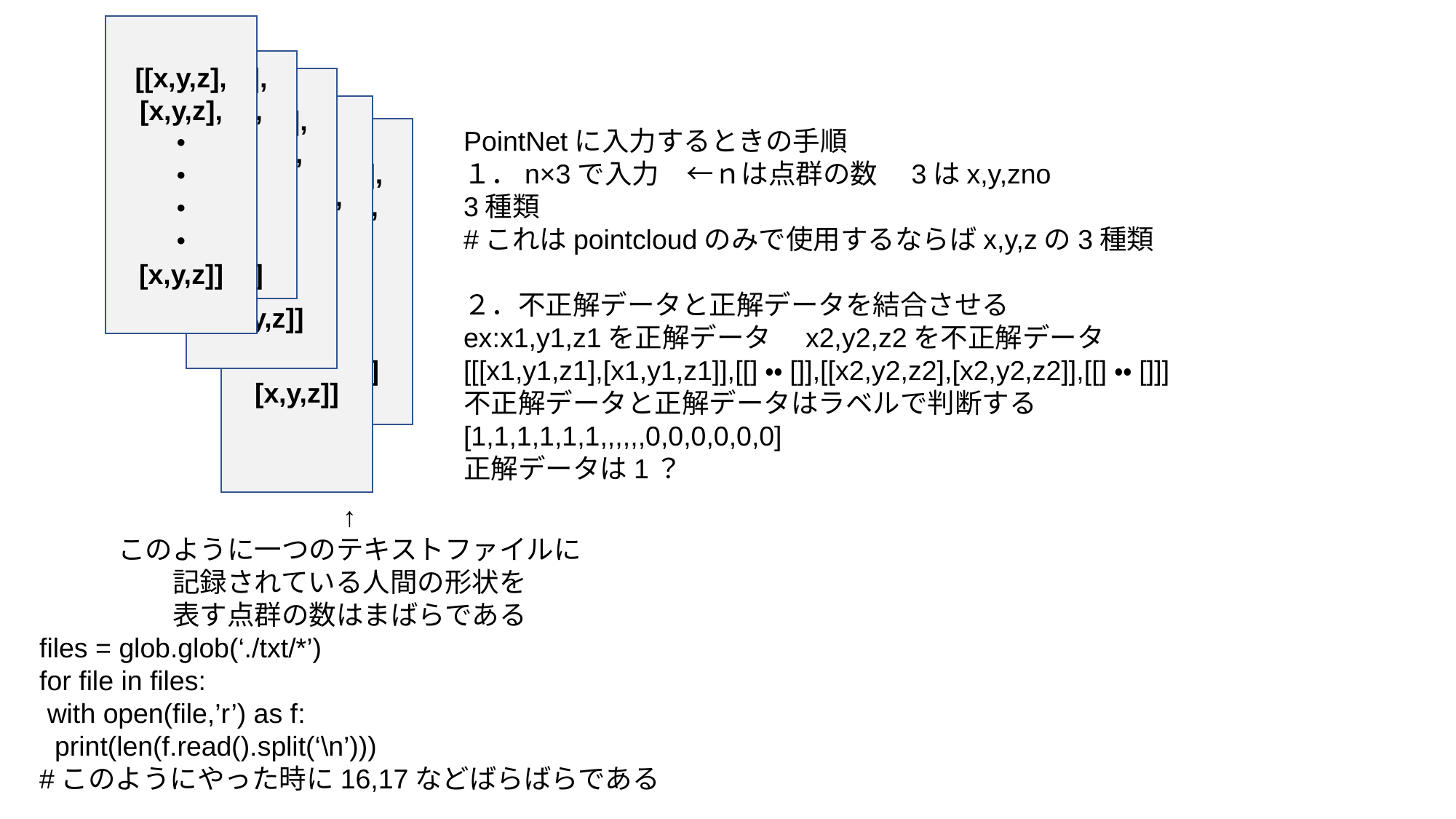

[[x,y,z],
[x,y,z],
・
・
・
・
[x,y,z]]
[[x,y,z],
[x,y,z],
・
・
・
・
[x,y,z]]
[[x,y,z],
[x,y,z],
・
・
・
・
[x,y,z]]
[[x,y,z],
[x,y,z],
・
・
・
・
[x,y,z]]
[[x,y,z],
[x,y,z],
・
・
・
・
[x,y,z]]
PointNetに入力するときの手順
１．n×3で入力　←ｎは点群の数　3はx,y,zno
3種類
#これはpointcloudのみで使用するならばx,y,zの3種類

２．不正解データと正解データを結合させる
ex:x1,y1,z1を正解データ　x2,y2,z2を不正解データ
[[[x1,y1,z1],[x1,y1,z1]],[[]・・[]],[[x2,y2,z2],[x2,y2,z2]],[[]・・[]]]
不正解データと正解データはラベルで判断する
[1,1,1,1,1,1,,,,,,0,0,0,0,0,0]
正解データは1？
↑
このように一つのテキストファイルに
記録されている人間の形状を
表す点群の数はまばらである
files = glob.glob(‘./txt/*’)
for file in files:
 with open(file,’r’) as f:
  print(len(f.read().split(‘\n’)))
#このようにやった時に16,17などばらばらである